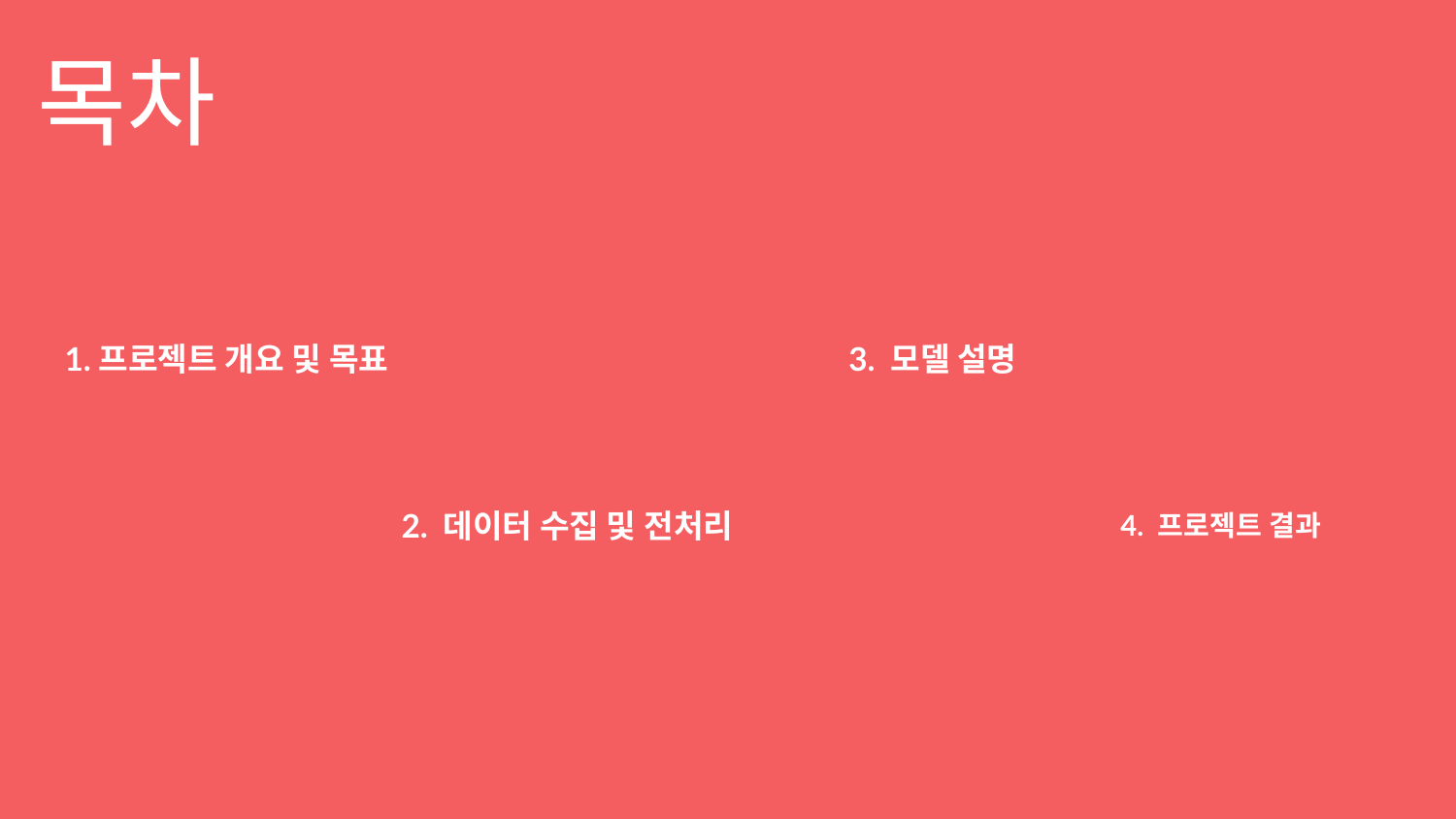

# 목차
1.프로젝트 개요 및 목표
3. 모델 설명
2. 데이터 수집 및 전처리
4. 프로젝트 결과